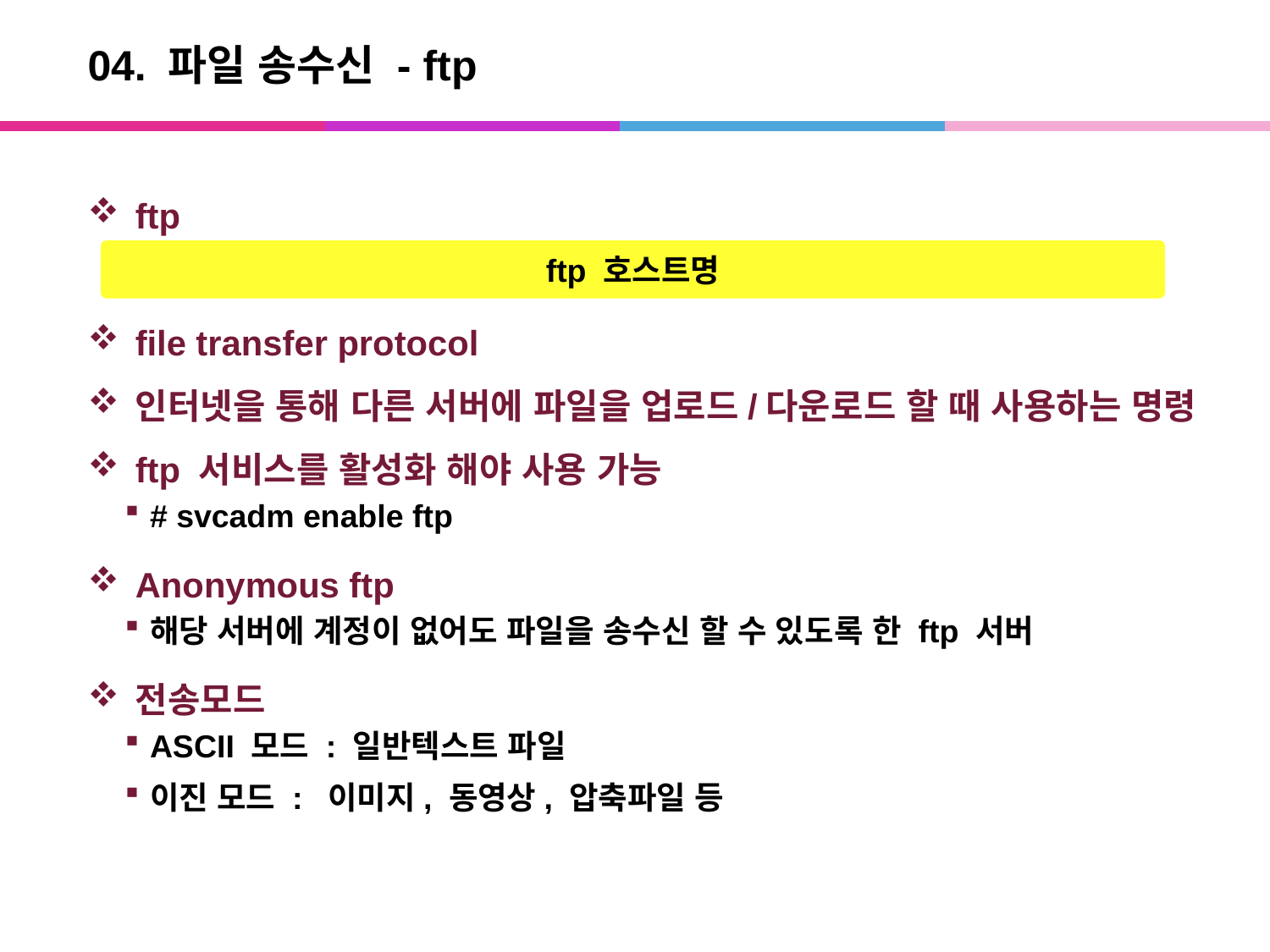

# 04. 파일 송수신 - ftp
ftp

file transfer protocol
인터넷을 통해 다른 서버에 파일을 업로드/다운로드 할 때 사용하는 명령
ftp 서비스를 활성화 해야 사용 가능
# svcadm enable ftp
Anonymous ftp
해당 서버에 계정이 없어도 파일을 송수신 할 수 있도록 한 ftp 서버
전송모드
ASCII 모드 : 일반텍스트 파일
이진 모드 :  이미지, 동영상, 압축파일 등

ftp 호스트명